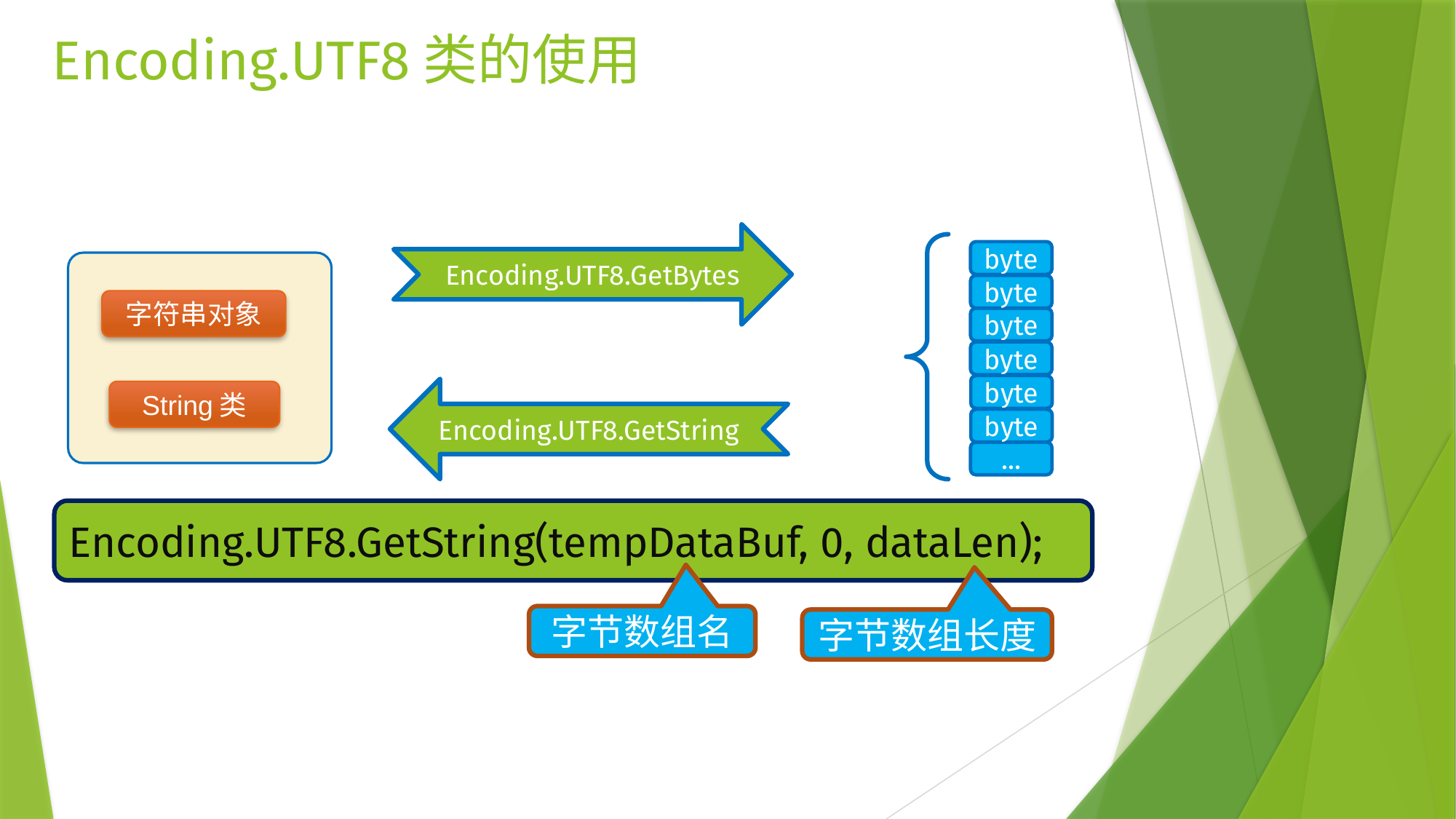

# Encoding.UTF8类的使用
Encoding.UTF8.GetBytes

byte

byte
字符串对象
byte
byte
byte
Encoding.UTF8.GetString
String类
byte
...
Encoding.UTF8.GetString(tempDataBuf, 0, dataLen);
字节数组名
字节数组长度